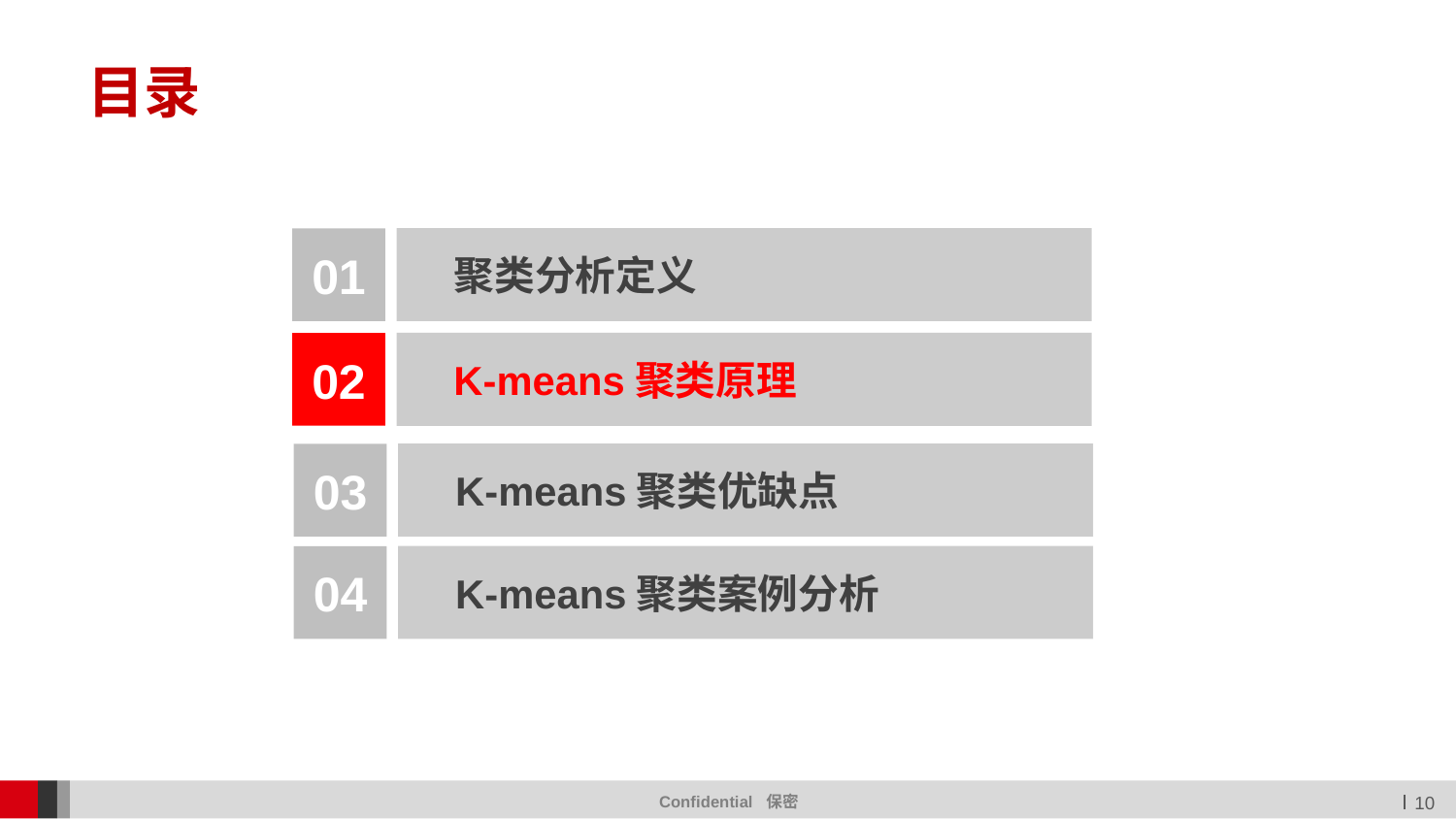

# 目录
聚类分析定义
01
K-means聚类原理
02
K-means聚类优缺点
03
K-means聚类案例分析
04